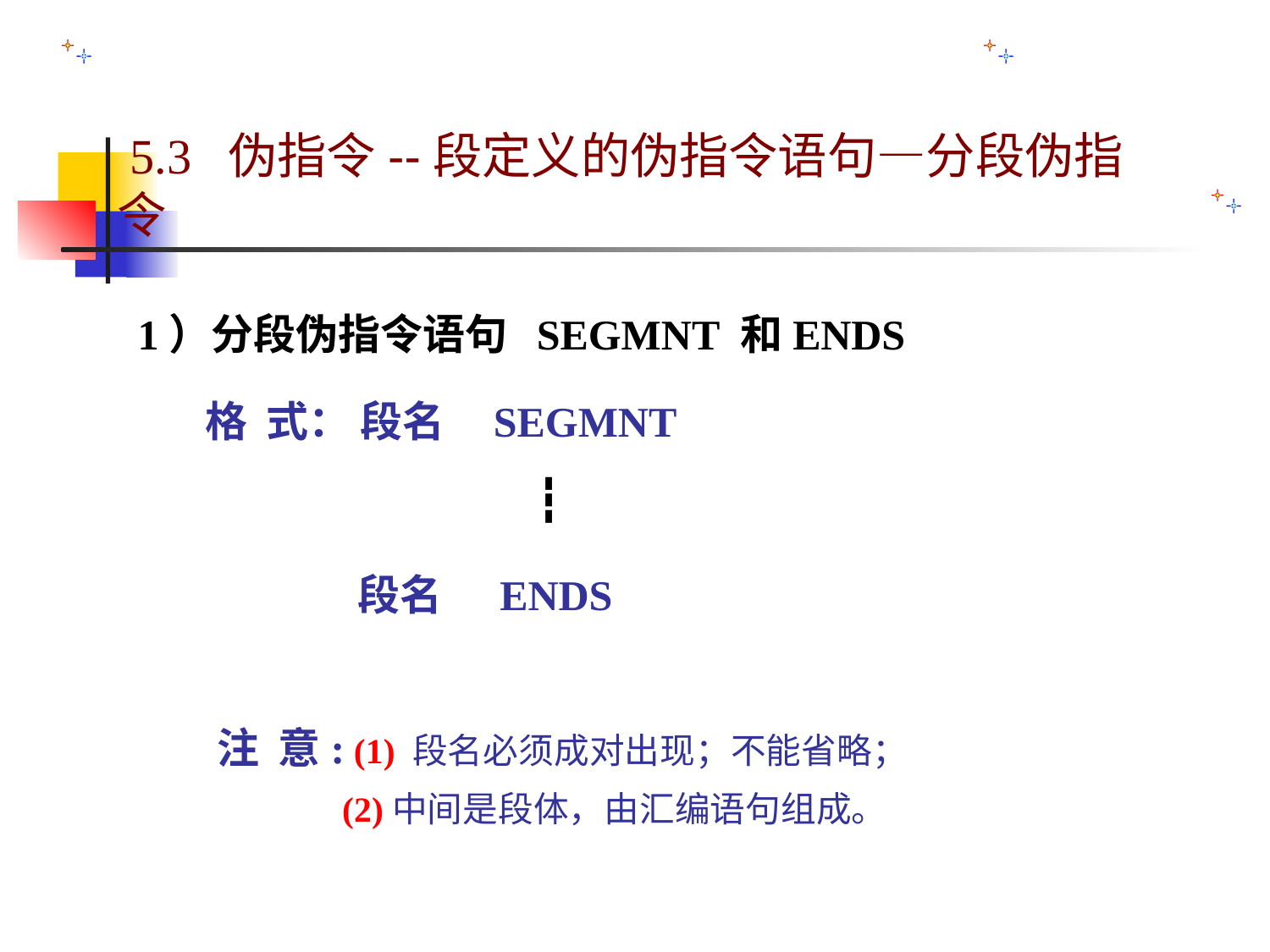

# 5.3  伪指令--段定义的伪指令语句—分段伪指令
1）分段伪指令语句  SEGMNT 和ENDS
      格  式： 段名    SEGMNT

                      段名     ENDS

      注  意: (1) 段名必须成对出现；不能省略；
                       (2)中间是段体，由汇编语句组成。
┇